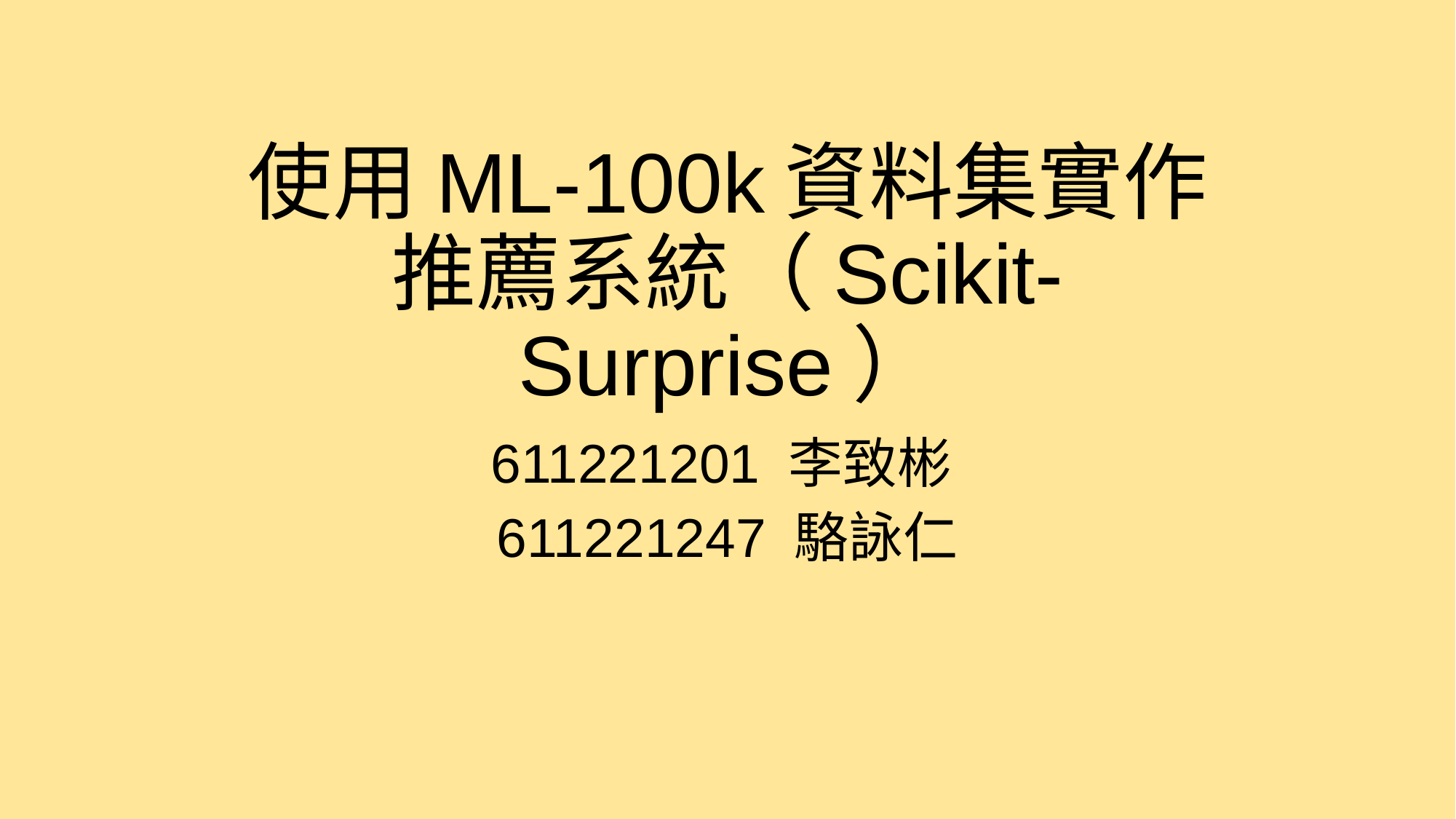

# 使用ML-100k資料集實作 推薦系統（Scikit-Surprise）
611221201 李致彬
611221247 駱詠仁